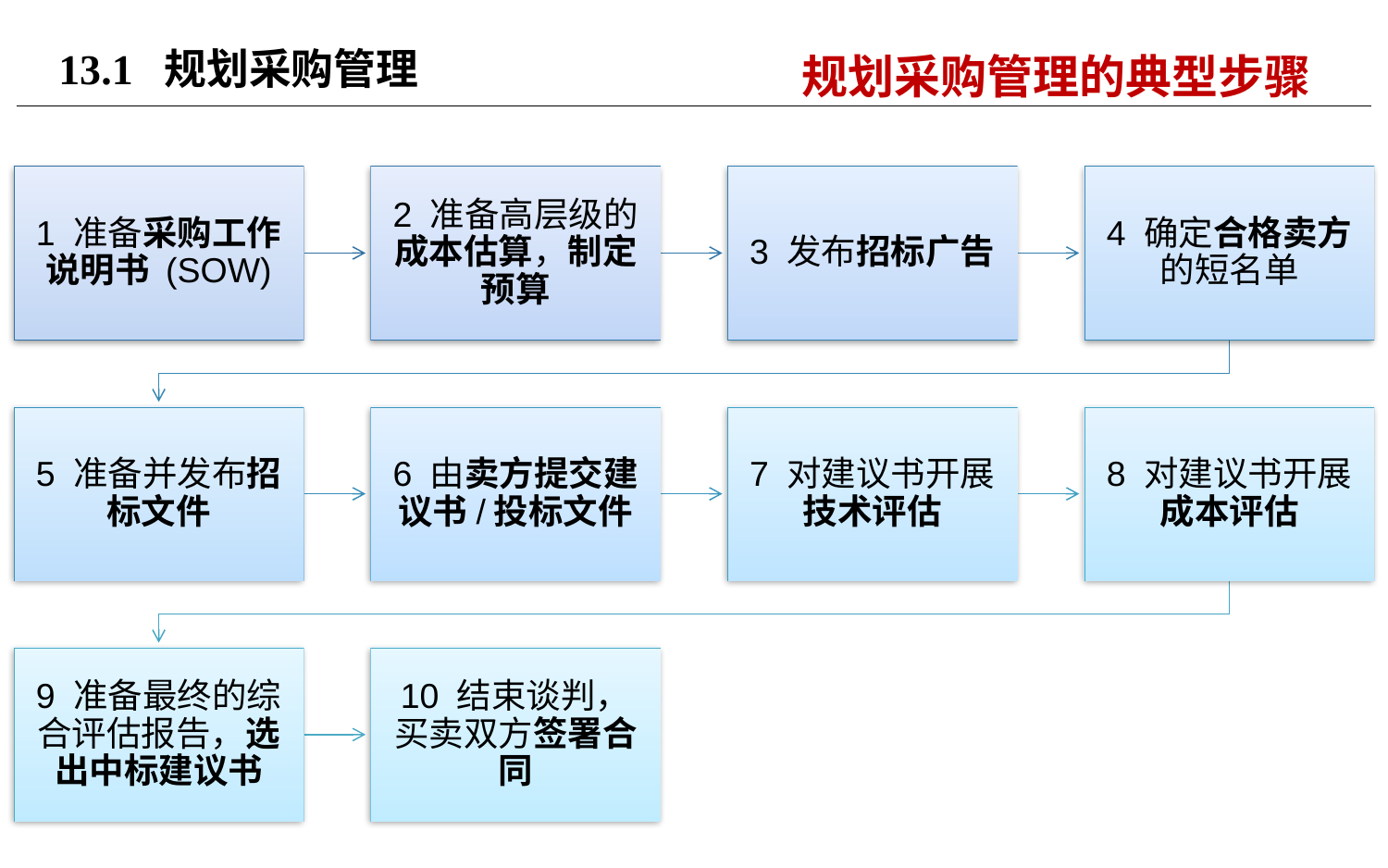

规划采购管理的典型步骤

# 13.1  规划采购管理

1 准备采购工作说明书 (SOW)

2 准备高层级的成本估算，制定预算

3 发布招标广告

4 确定合格卖方的短名单

5 准备并发布招标文件

6 由卖方提交建议书/投标文件

7 对建议书开展技术评估

8 对建议书开展成本评估

9 准备最终的综合评估报告，选出中标建议书
10 结束谈判，买卖双方签署合同